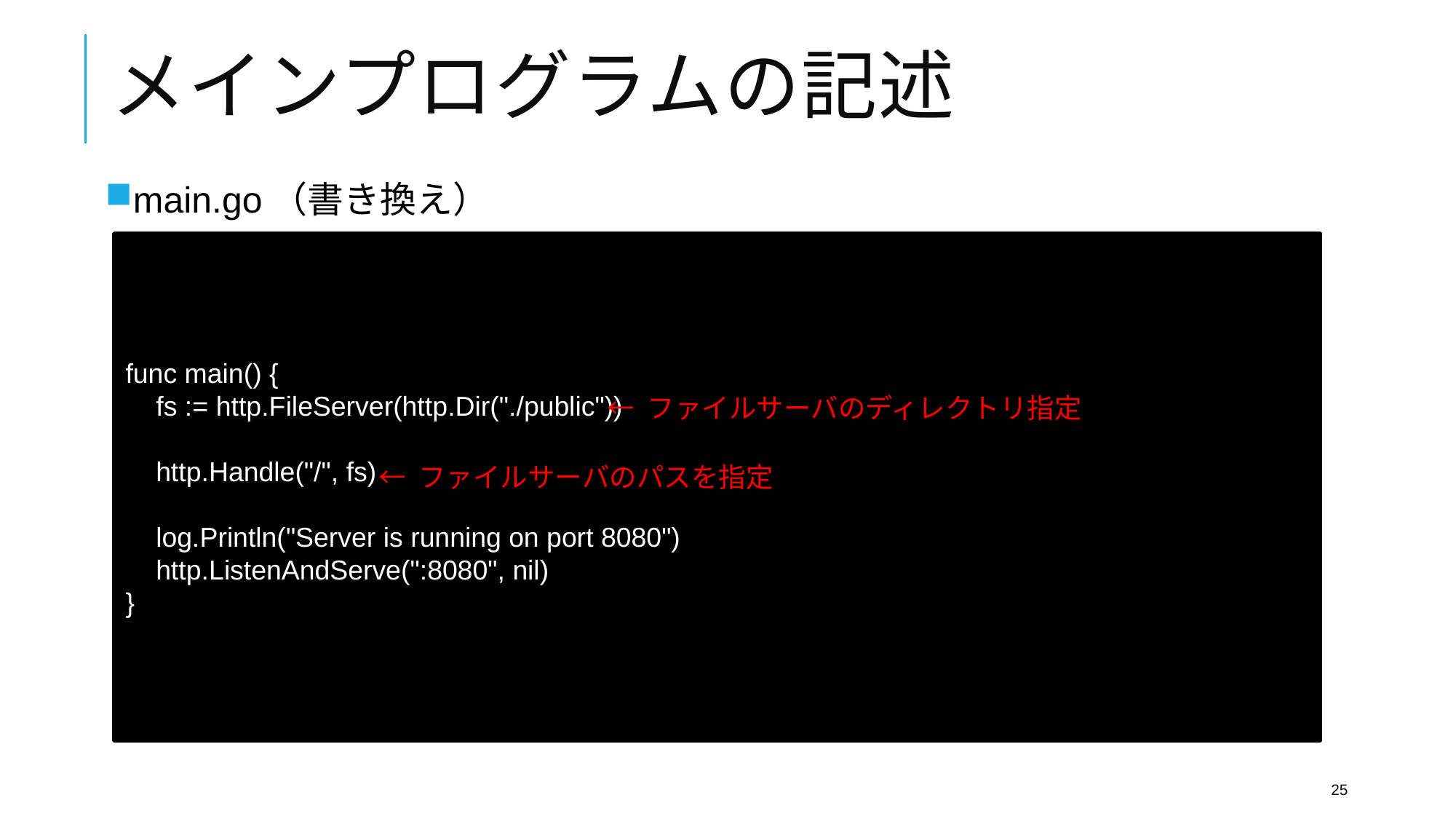

# メインプログラムの記述
main.go（書き換え）

func main() {
    fs := http.FileServer(http.Dir("./public"))
    http.Handle("/", fs)
    log.Println("Server is running on port 8080")
    http.ListenAndServe(":8080", nil)
}
← ファイルサーバのディレクトリ指定
← ファイルサーバのパスを指定
25